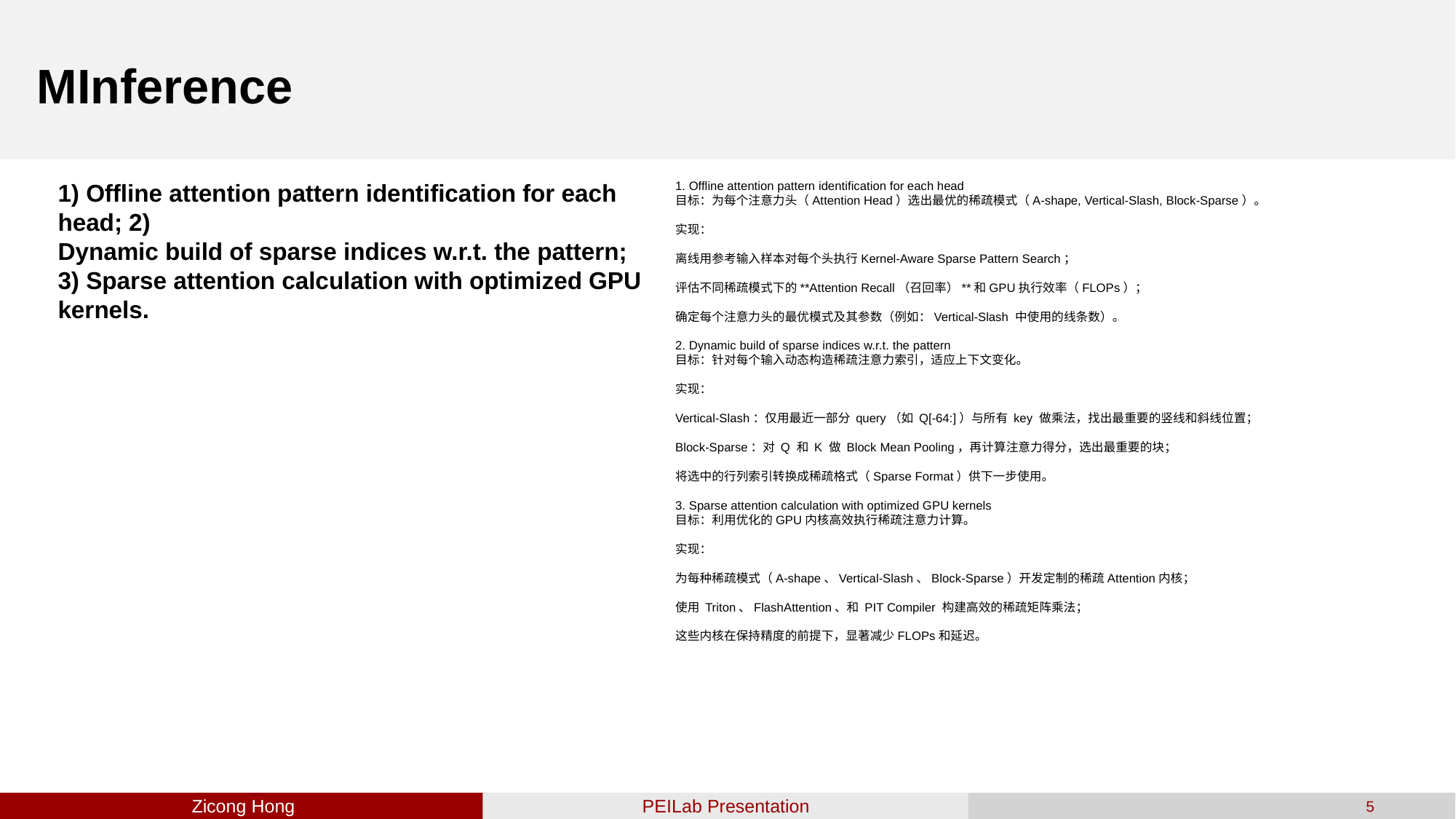

# MInference
1) Offline attention pattern identification for each head; 2)
Dynamic build of sparse indices w.r.t. the pattern; 3) Sparse attention calculation with optimized GPU kernels.
1. Offline attention pattern identification for each head
目标：为每个注意力头（Attention Head）选出最优的稀疏模式（A-shape, Vertical-Slash, Block-Sparse）。

实现：

离线用参考输入样本对每个头执行Kernel-Aware Sparse Pattern Search；

评估不同稀疏模式下的**Attention Recall（召回率）**和GPU执行效率（FLOPs）；

确定每个注意力头的最优模式及其参数（例如：Vertical-Slash 中使用的线条数）。

2. Dynamic build of sparse indices w.r.t. the pattern
目标：针对每个输入动态构造稀疏注意力索引，适应上下文变化。

实现：

Vertical-Slash：仅用最近一部分 query（如 Q[-64:]）与所有 key 做乘法，找出最重要的竖线和斜线位置；

Block-Sparse：对 Q 和 K 做 Block Mean Pooling，再计算注意力得分，选出最重要的块；

将选中的行列索引转换成稀疏格式（Sparse Format）供下一步使用。

3. Sparse attention calculation with optimized GPU kernels
目标：利用优化的GPU内核高效执行稀疏注意力计算。

实现：

为每种稀疏模式（A-shape、Vertical-Slash、Block-Sparse）开发定制的稀疏Attention内核；

使用 Triton、FlashAttention、和 PIT Compiler 构建高效的稀疏矩阵乘法；

这些内核在保持精度的前提下，显著减少FLOPs和延迟。